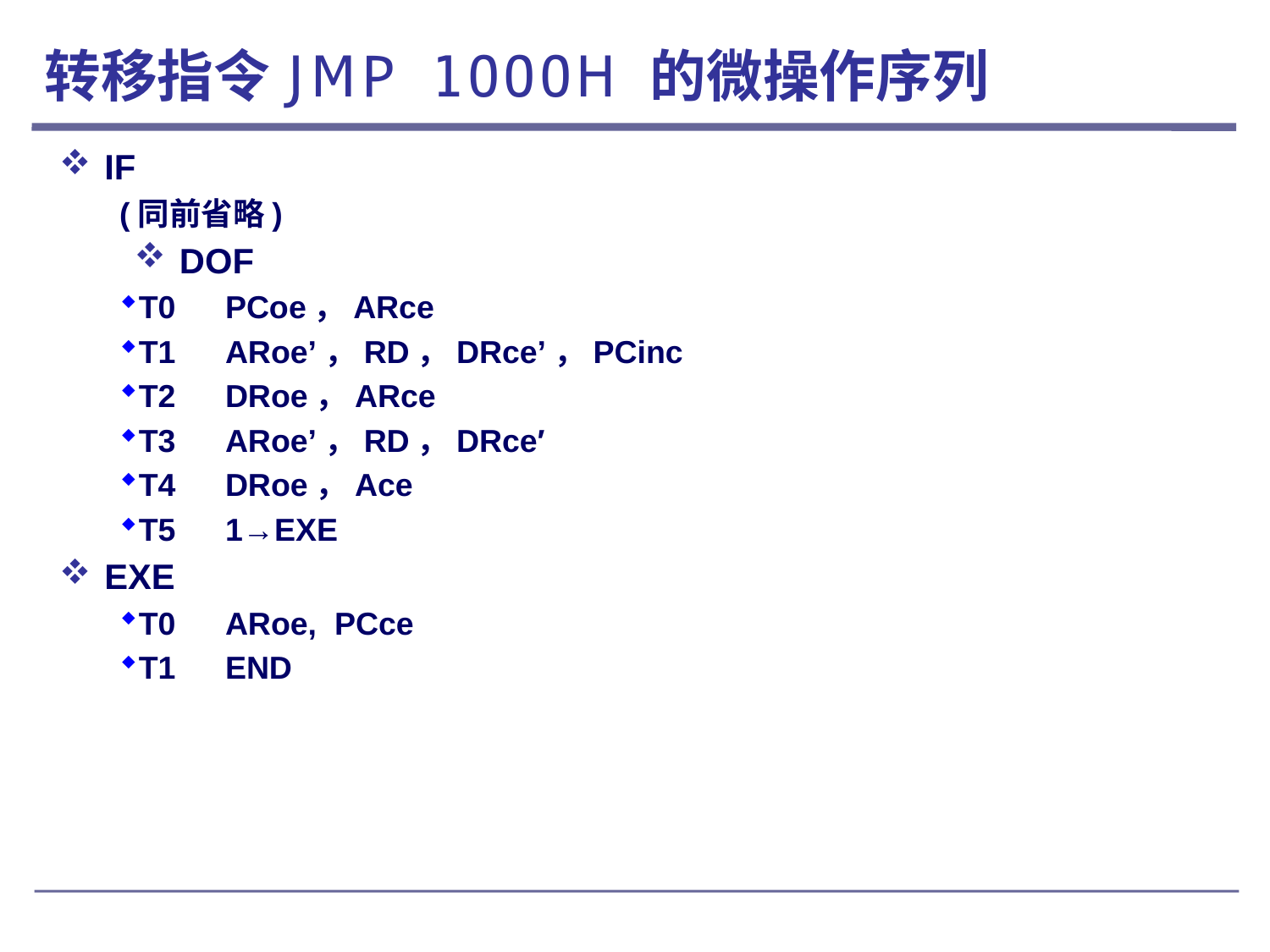

# 转移指令JMP  1000H 的微操作序列
IF
(同前省略)
DOF
T0	PCoe，ARce
T1	ARoe’，RD，DRce’，PCinc
T2	DRoe，ARce
T3	ARoe’，RD，DRce′
T4	DRoe，Ace
T5	1→EXE
EXE
T0	ARoe,  PCce
T1	END

50